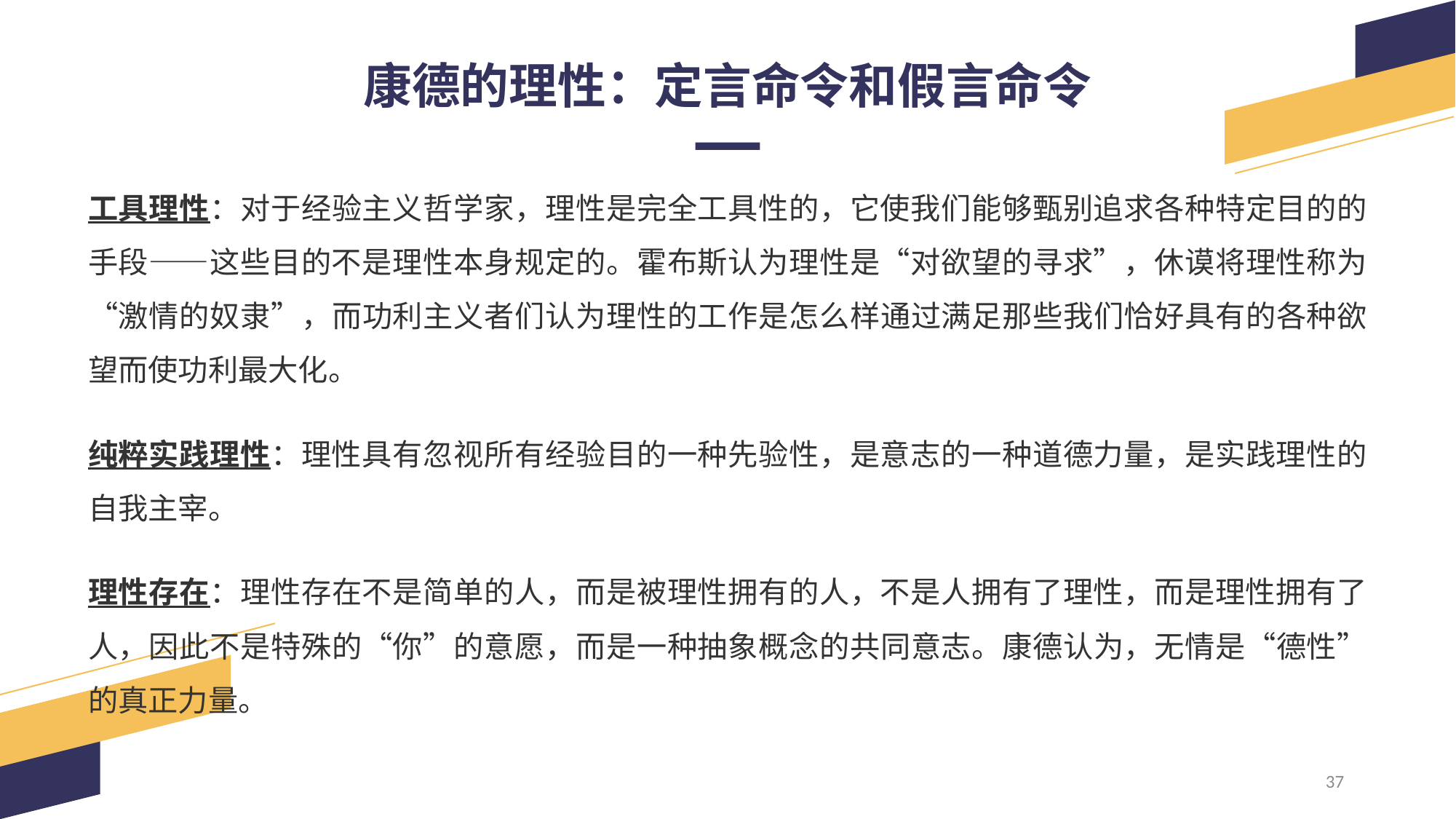

康德的理性：定言命令和假言命令

工具理性：对于经验主义哲学家，理性是完全工具性的，它使我们能够甄别追求各种特定目的的手段——这些目的不是理性本身规定的。霍布斯认为理性是“对欲望的寻求”，休谟将理性称为“激情的奴隶”，而功利主义者们认为理性的工作是怎么样通过满足那些我们恰好具有的各种欲望而使功利最大化。
纯粹实践理性：理性具有忽视所有经验目的一种先验性，是意志的一种道德力量，是实践理性的自我主宰。
理性存在：理性存在不是简单的人，而是被理性拥有的人，不是人拥有了理性，而是理性拥有了人，因此不是特殊的“你”的意愿，而是一种抽象概念的共同意志。康德认为，无情是“德性”的真正力量。

37